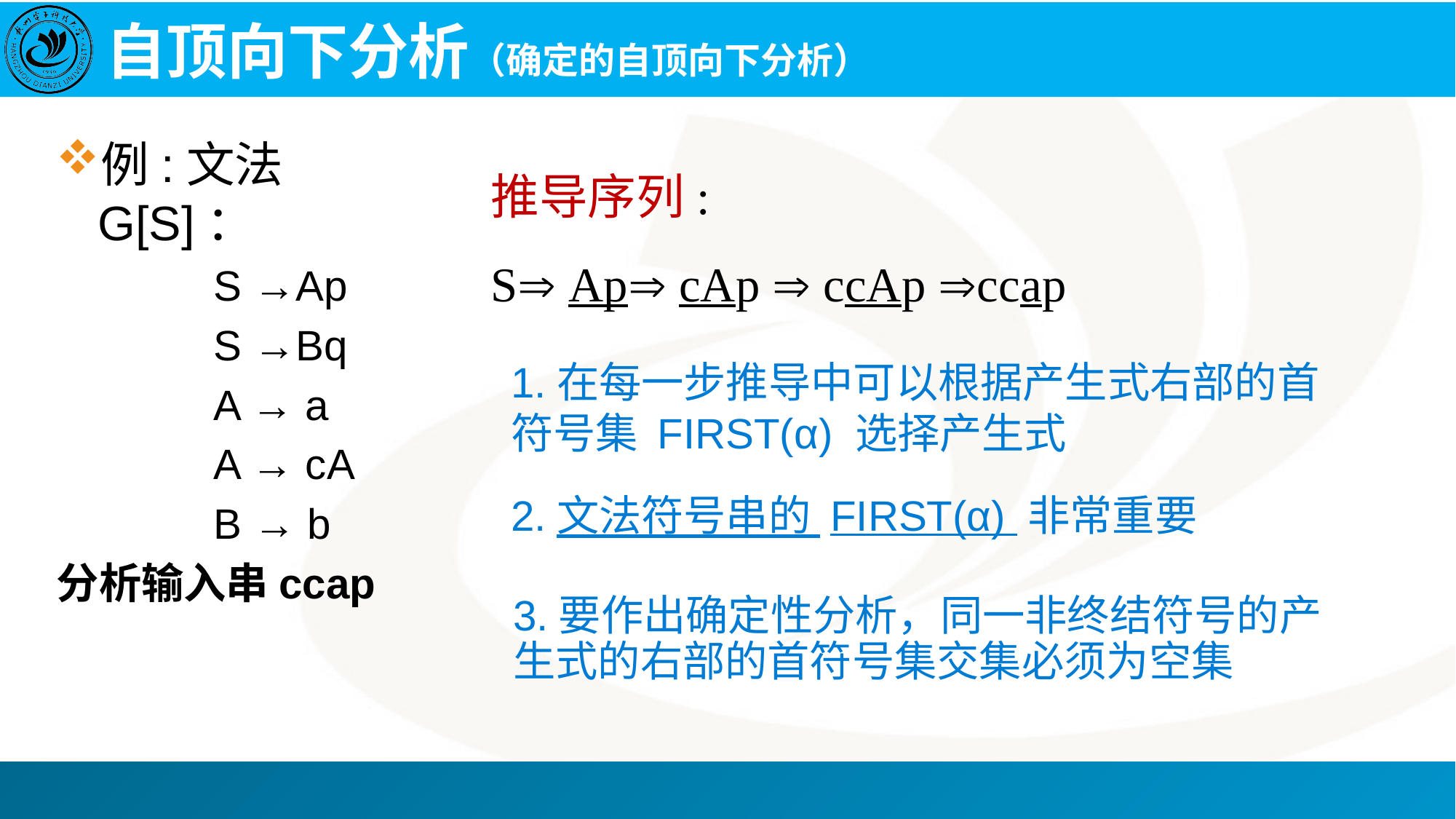

# 自顶向下分析（确定的自顶向下分析）
例:文法G[S]：
	S →Ap
	S →Bq
	A → a
	A → cA
	B → b
分析输入串ccap
推导序列:
S⇒ Ap⇒ cAp ⇒ ccAp ⇒ccap
1.在每一步推导中可以根据产生式右部的首符号集 FIRST(α) 选择产生式
2.文法符号串的 FIRST(α) 非常重要
3.要作出确定性分析，同一非终结符号的产生式的右部的首符号集交集必须为空集
12